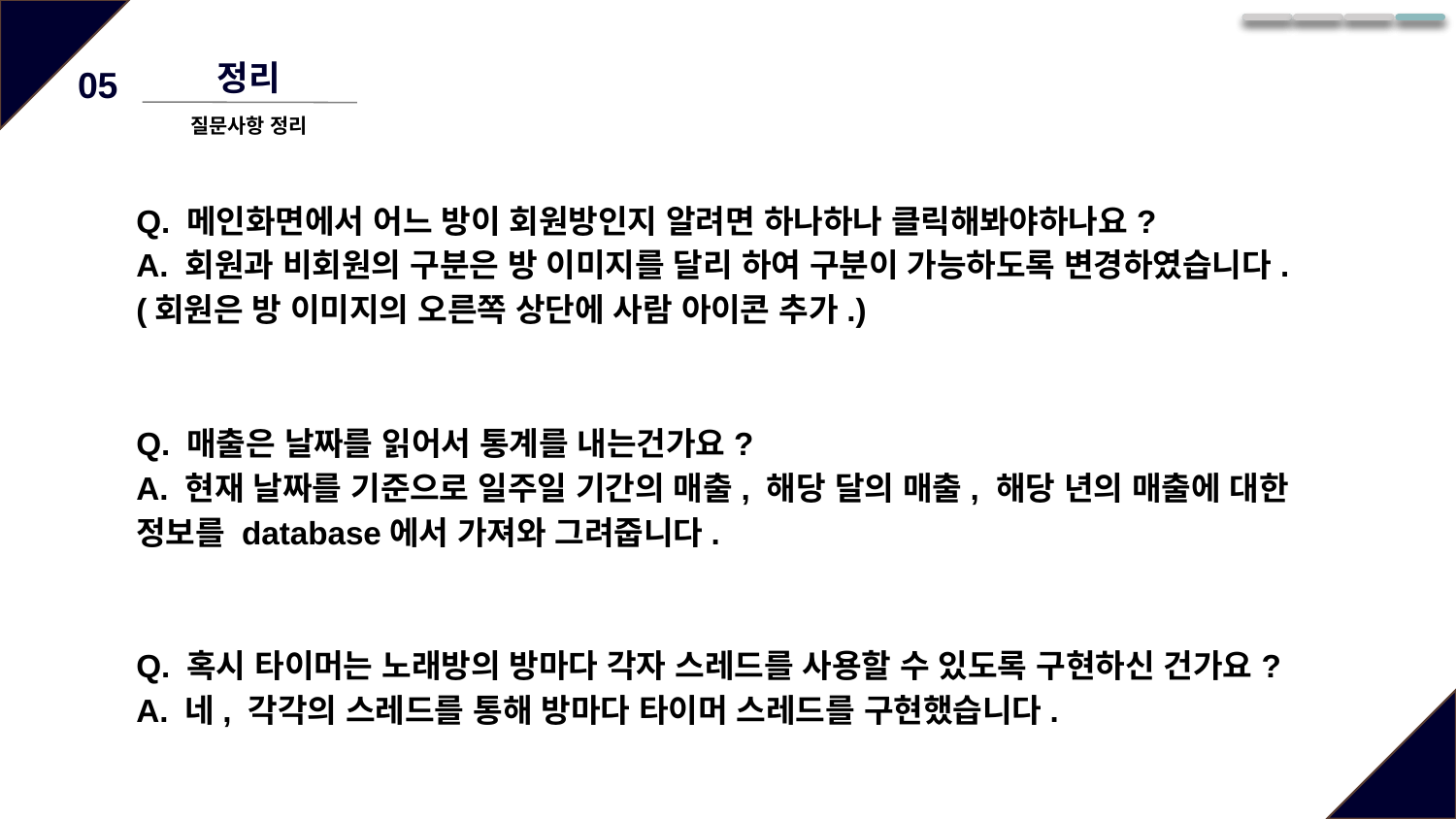

정리
05
질문사항 정리
Q. 메인화면에서 어느 방이 회원방인지 알려면 하나하나 클릭해봐야하나요?
A. 회원과 비회원의 구분은 방 이미지를 달리 하여 구분이 가능하도록 변경하였습니다.(회원은 방 이미지의 오른쪽 상단에 사람 아이콘 추가.)

Q. 매출은 날짜를 읽어서 통계를 내는건가요?
A. 현재 날짜를 기준으로 일주일 기간의 매출, 해당 달의 매출, 해당 년의 매출에 대한 정보를 database에서 가져와 그려줍니다.

Q. 혹시 타이머는 노래방의 방마다 각자 스레드를 사용할 수 있도록 구현하신 건가요?
A. 네, 각각의 스레드를 통해 방마다 타이머 스레드를 구현했습니다.